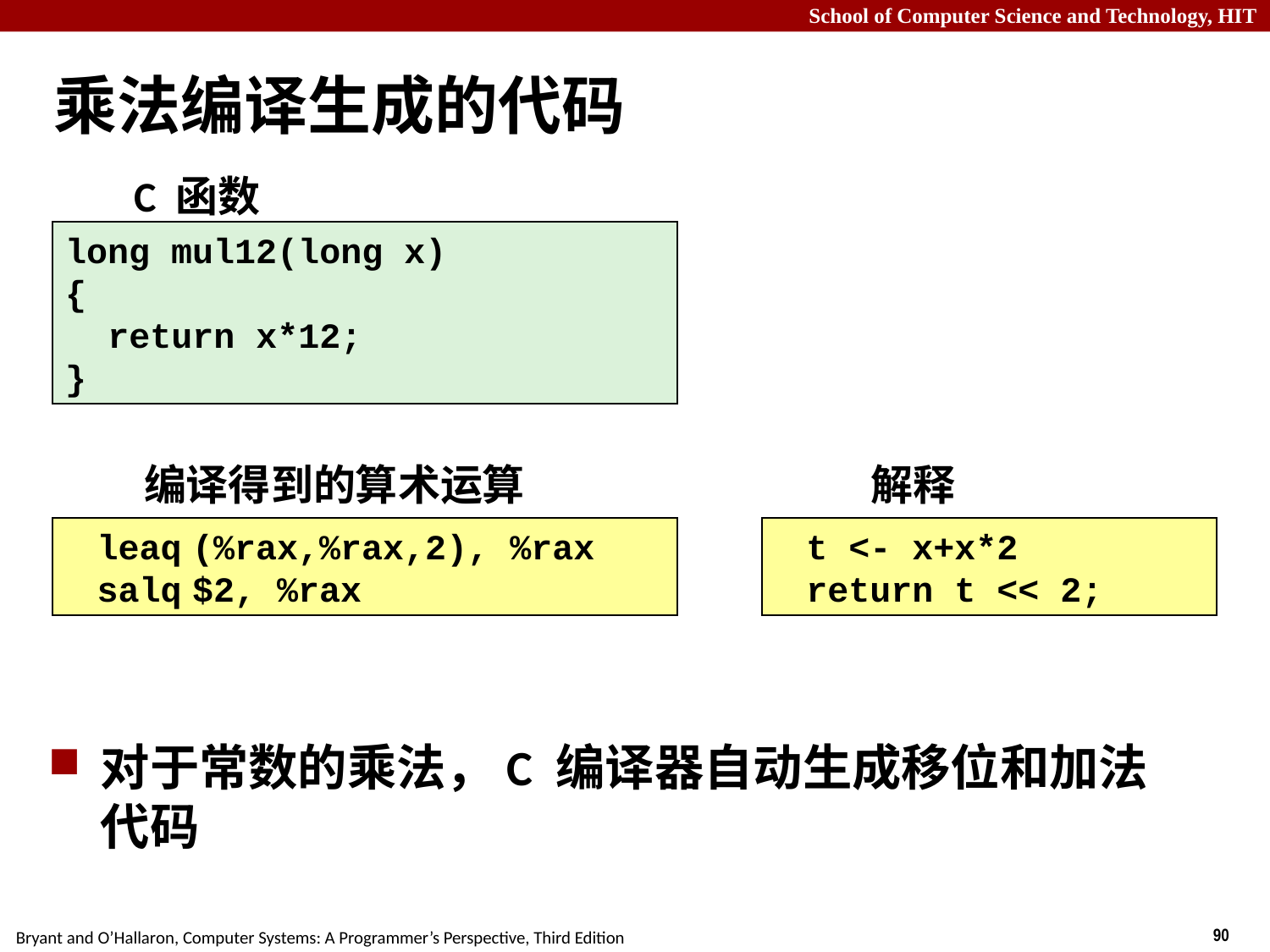

# 乘法编译生成的代码
C 函数
long mul12(long x)
{
  return x*12;
}
编译得到的算术运算
解释
	leaq	(%rax,%rax,2), %rax
	salq	$2, %rax
	t <- x+x*2
	return t << 2;
对于常数的乘法，C 编译器自动生成移位和加法代码